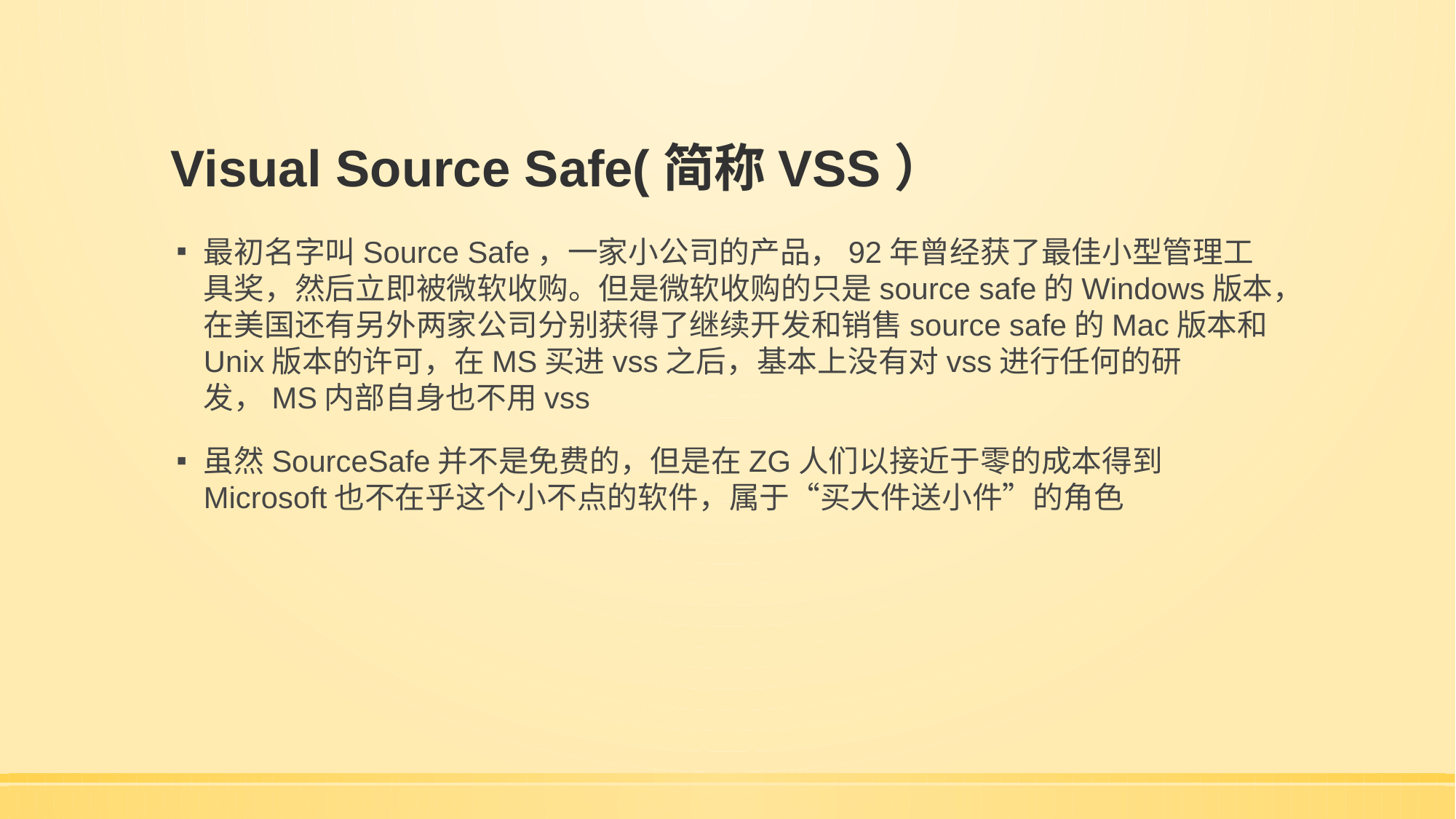

# Visual Source Safe(简称VSS）
最初名字叫Source Safe，一家小公司的产品，92年曾经获了最佳小型管理工具奖，然后立即被微软收购。但是微软收购的只是source safe的Windows版本，在美国还有另外两家公司分别获得了继续开发和销售source safe的Mac版本和Unix版本的许可，在MS买进vss之后，基本上没有对vss进行任何的研发，MS内部自身也不用vss
虽然SourceSafe并不是免费的，但是在ZG人们以接近于零的成本得到Microsoft也不在乎这个小不点的软件，属于“买大件送小件”的角色